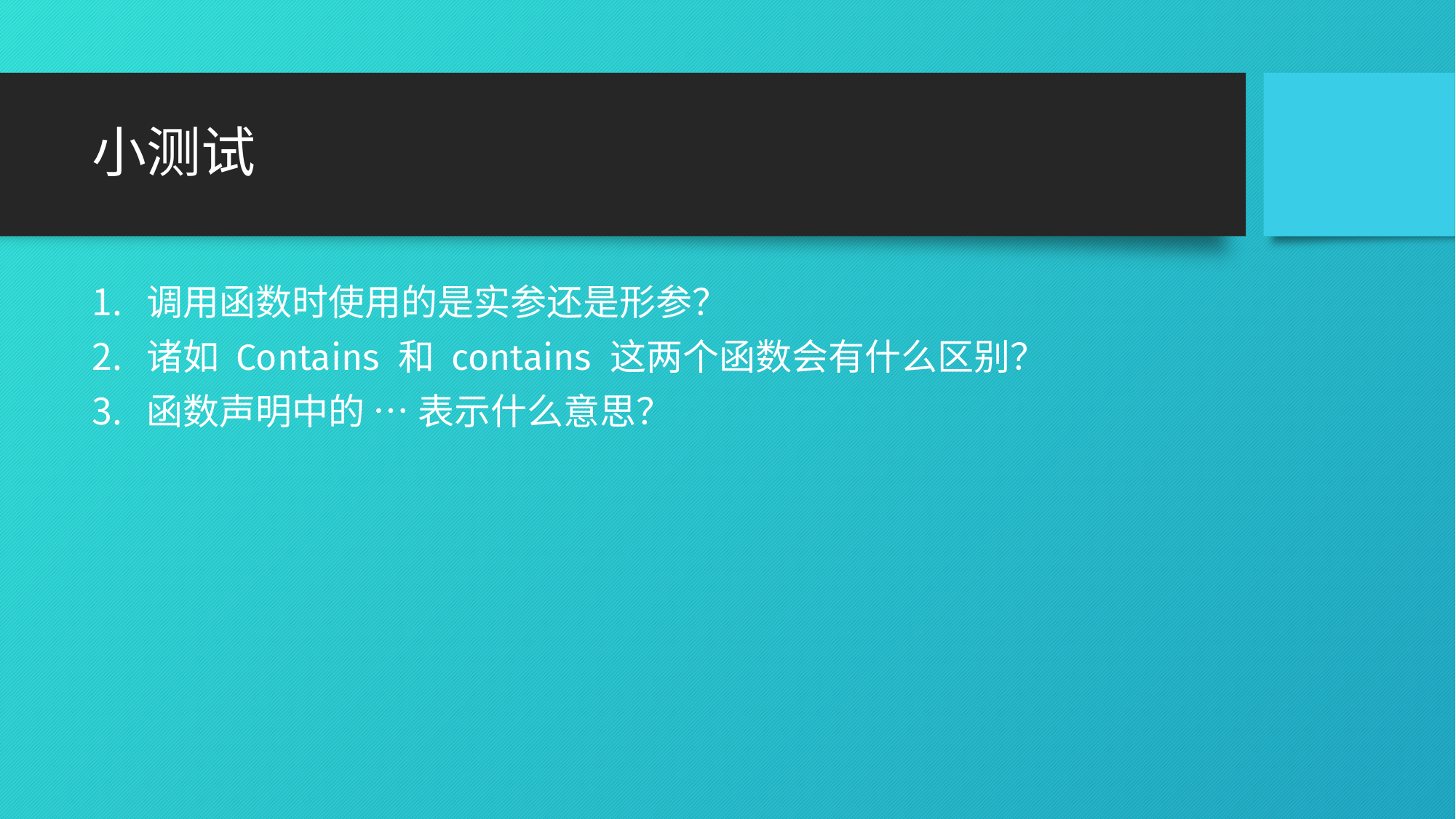

# 小测试
调用函数时使用的是实参还是形参？
诸如 Contains 和 contains 这两个函数会有什么区别？
函数声明中的 … 表示什么意思？